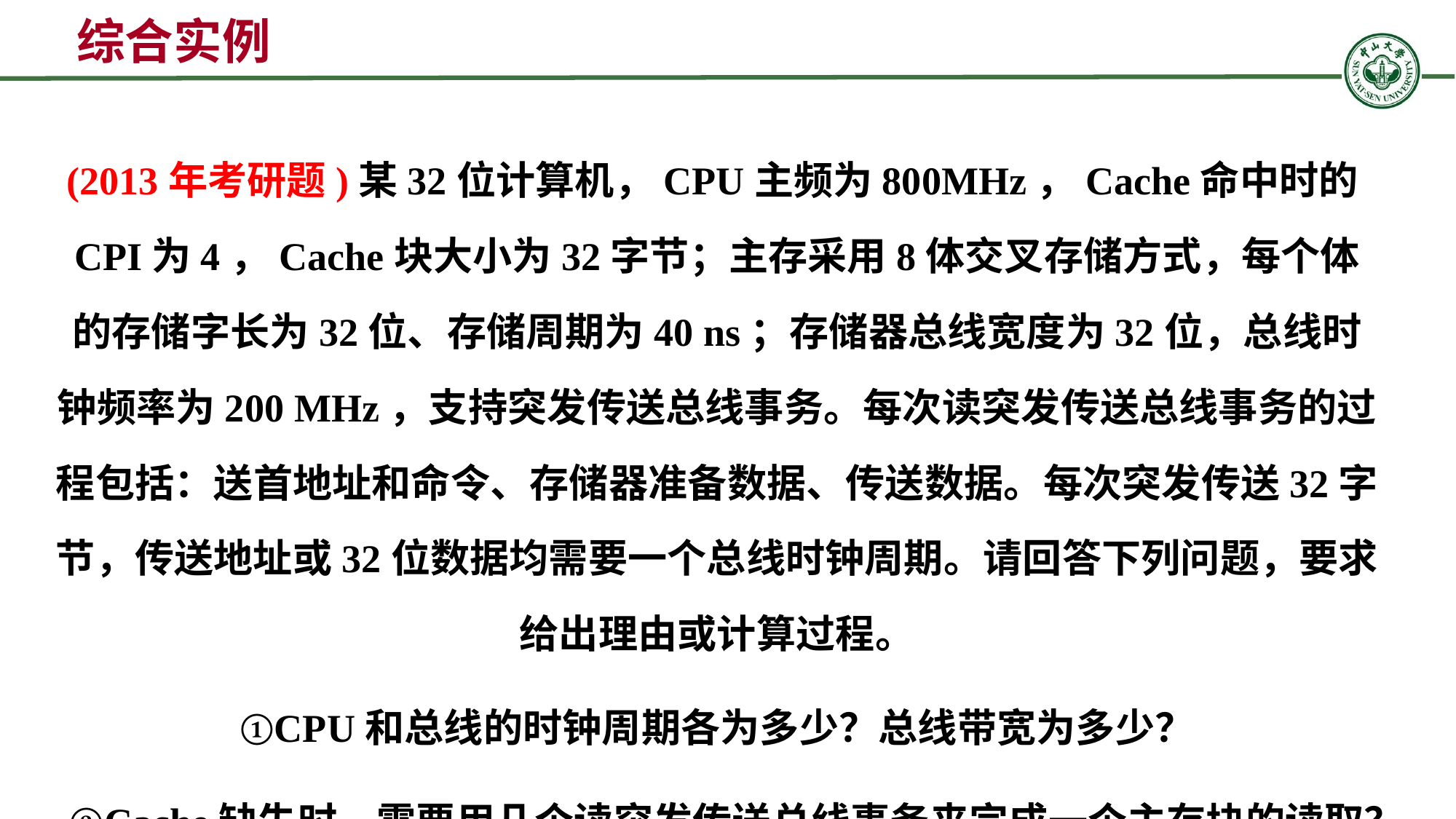

综合实例
(2013年考研题)某32位计算机，CPU主频为800MHz，Cache命中时的CPI为4，Cache块大小为32字节；主存采用8体交叉存储方式，每个体的存储字长为32位、存储周期为40 ns；存储器总线宽度为32位，总线时钟频率为200 MHz，支持突发传送总线事务。每次读突发传送总线事务的过程包括：送首地址和命令、存储器准备数据、传送数据。每次突发传送32字节，传送地址或32位数据均需要一个总线时钟周期。请回答下列问题，要求给出理由或计算过程。
CPU和总线的时钟周期各为多少？总线带宽为多少？
Cache缺失时，需要用几个读突发传送总线事务来完成一个主存块的读取？
存储器总线完成一次读突发传送总线事务所需的时间是多少？
若程序 BP 执行过程中，共执行了 100 条指令，平均每条指令需进行 1.2 次访存，Cache缺失率为5%，不考虑替换等开销，则BP的CPU执行时间是多少？